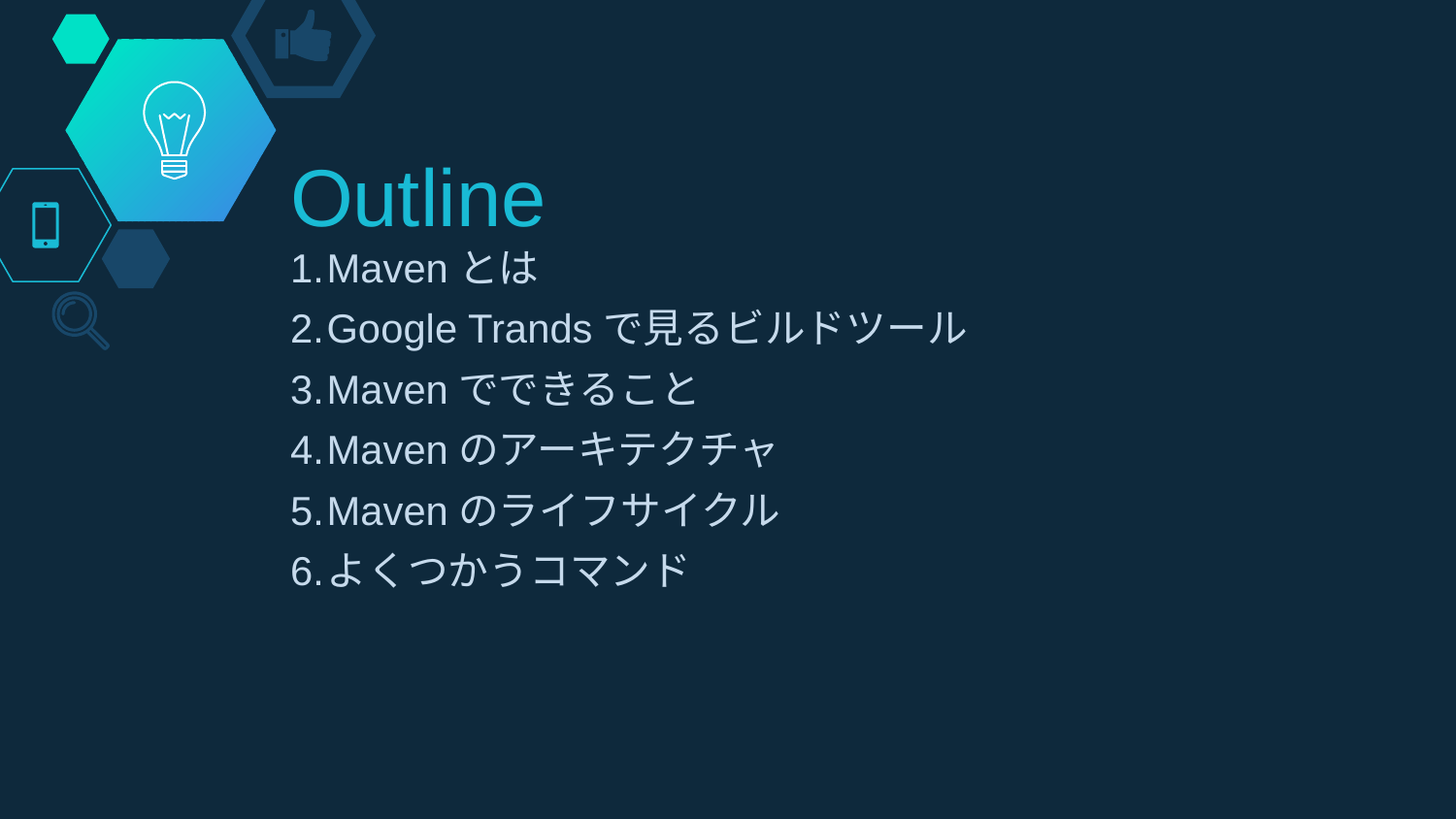

# Outline
Mavenとは
Google Trandsで見るビルドツール
Mavenでできること
Mavenのアーキテクチャ
Mavenのライフサイクル
よくつかうコマンド